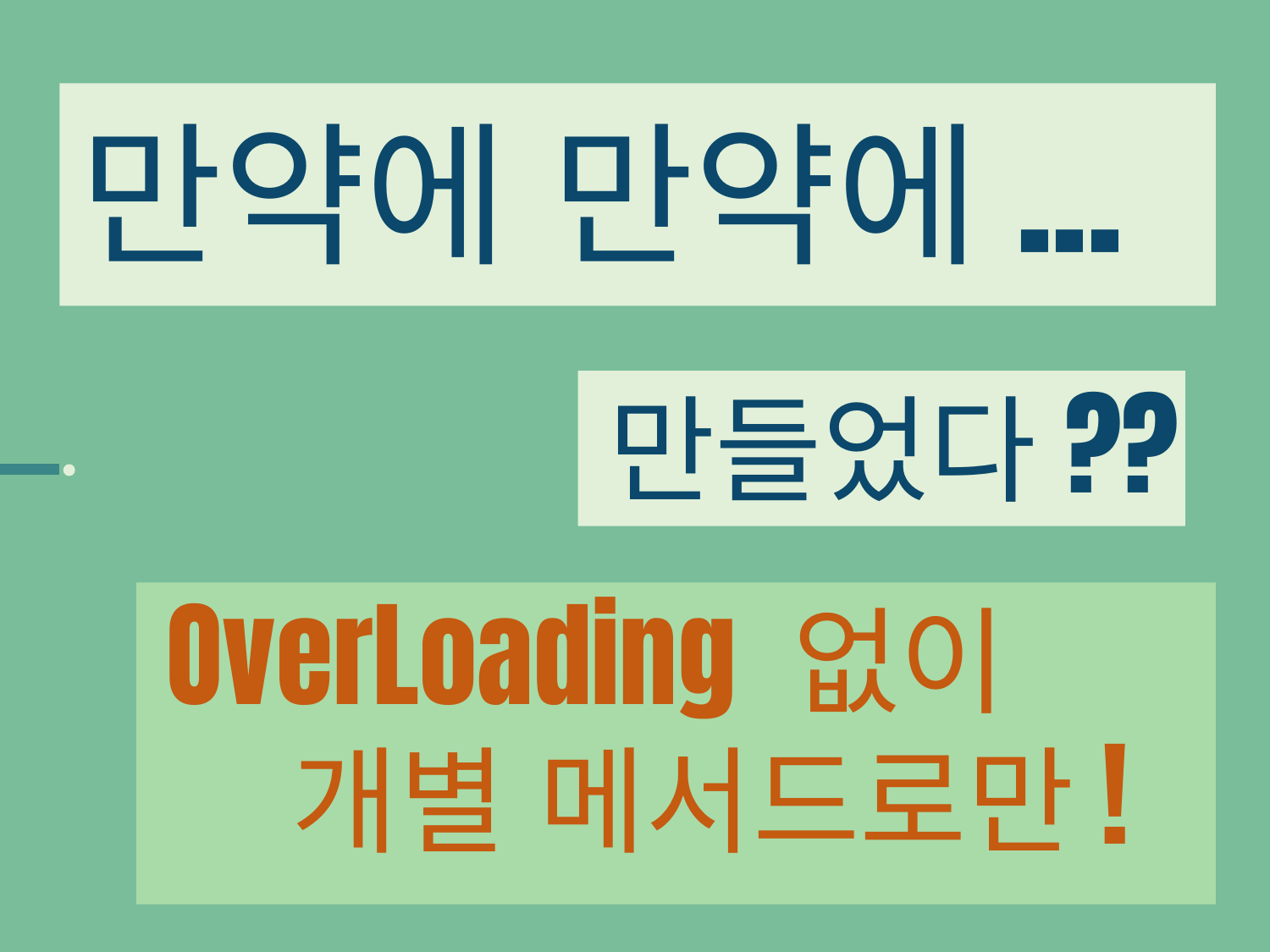

만약에 만약에...
만들었다??

OverLoading 없이
   개별 메서드로만!